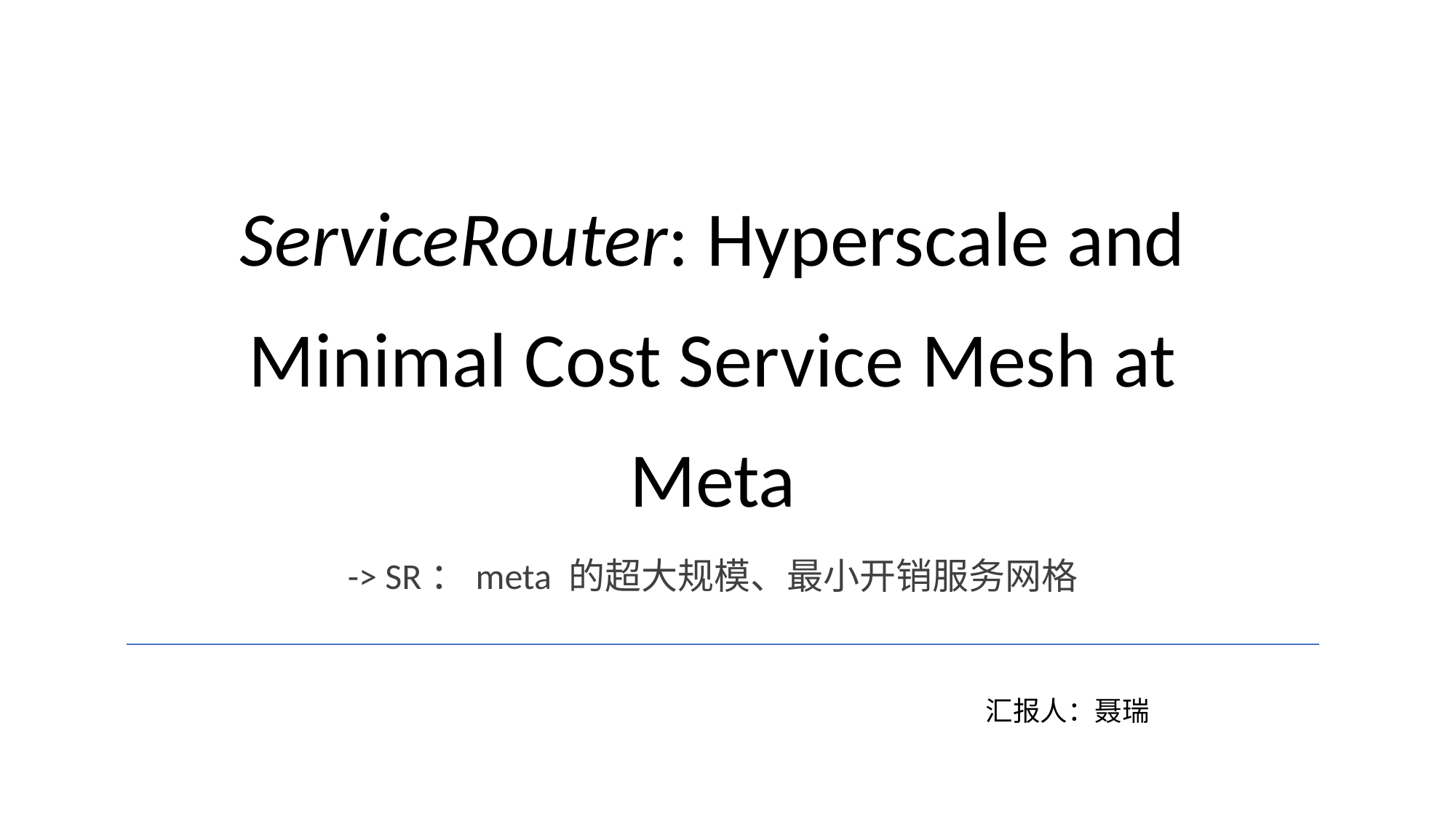

# ServiceRouter: Hyperscale and Minimal Cost Service Mesh at Meta
-> SR：meta 的超大规模、最小开销服务网格
汇报人：聂瑞